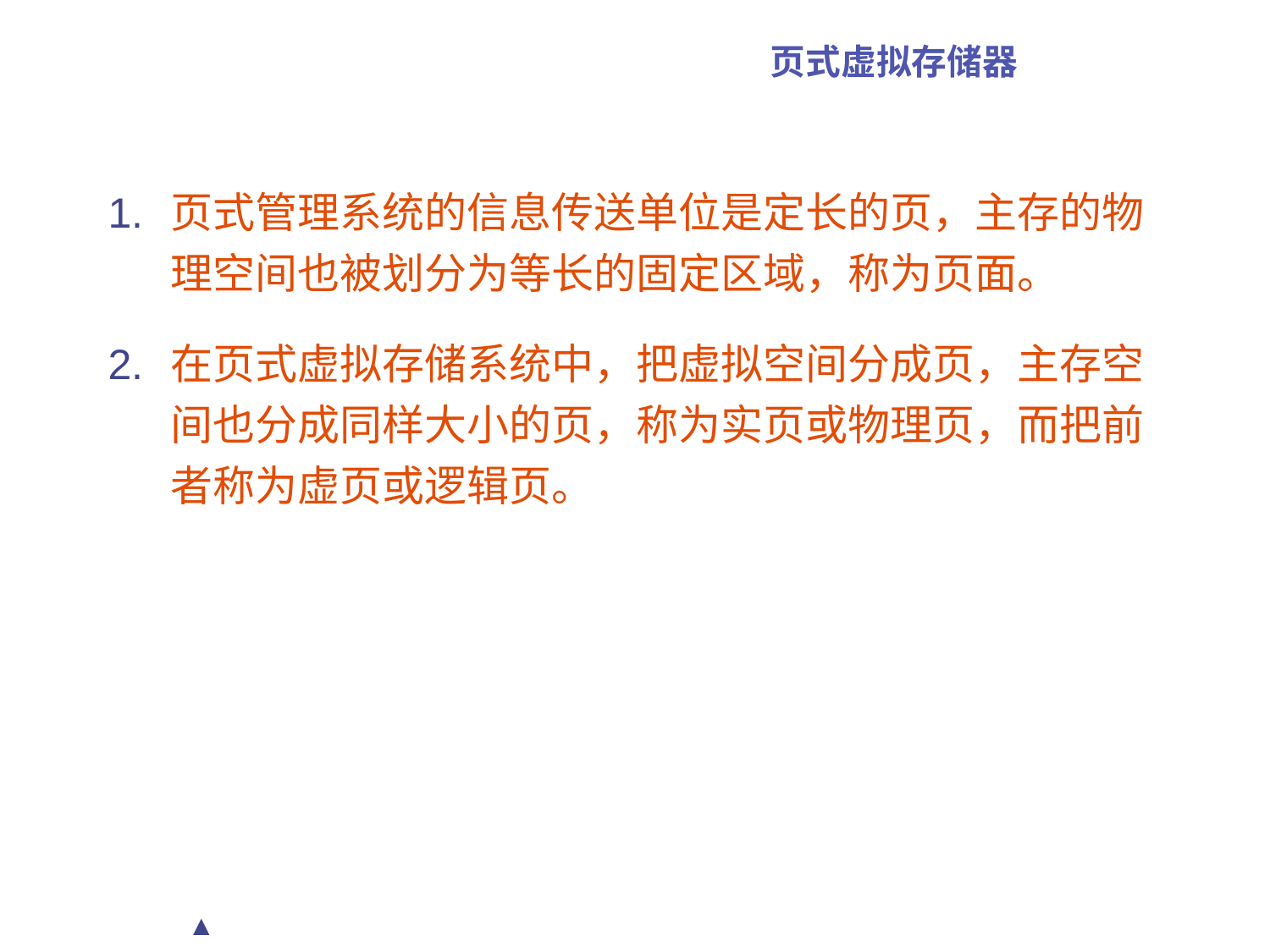

# 页式虚拟存储器
页式管理系统的信息传送单位是定长的页，主存的物理空间也被划分为等长的固定区域，称为页面。
在页式虚拟存储系统中，把虚拟空间分成页，主存空间也分成同样大小的页，称为实页或物理页，而把前者称为虚页或逻辑页。